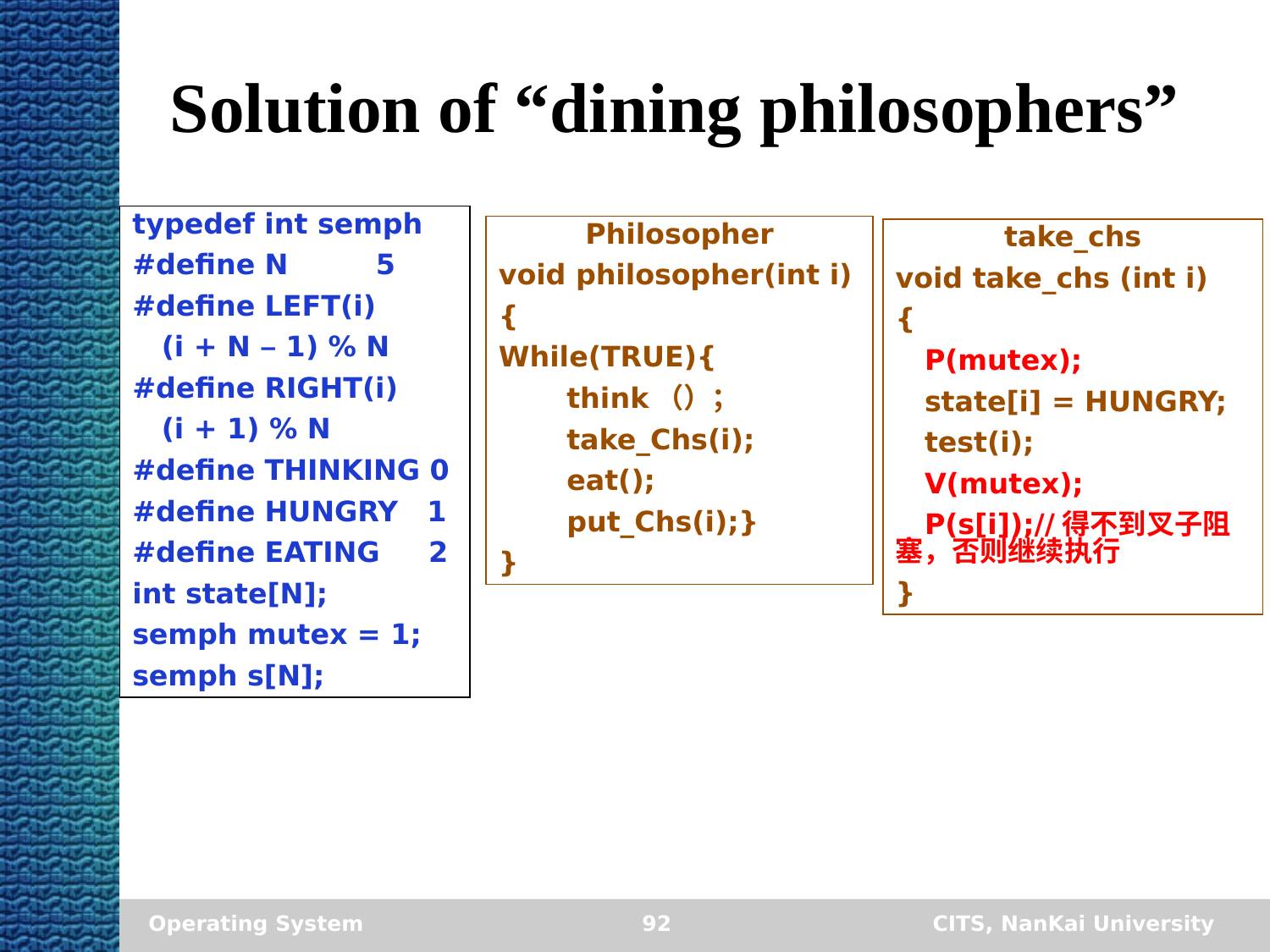

# Solution of “dining philosophers”
typedef int semph
#define N         5
#define LEFT(i)
   (i + N – 1) % N
#define RIGHT(i)
   (i + 1) % N
#define THINKING 0
#define HUNGRY   1
#define EATING     2
int state[N];
semph mutex = 1;
semph s[N];
Philosopher
void philosopher(int i)
{
While(TRUE){
       think（）；
       take_Chs(i);
       eat();
       put_Chs(i);}
}
take_chs
void take_chs (int i)
{
   P(mutex);
   state[i] = HUNGRY;
   test(i);
   V(mutex);
   P(s[i]);//得不到叉子阻塞，否则继续执行
}
Operating System
92
CITS, NanKai University